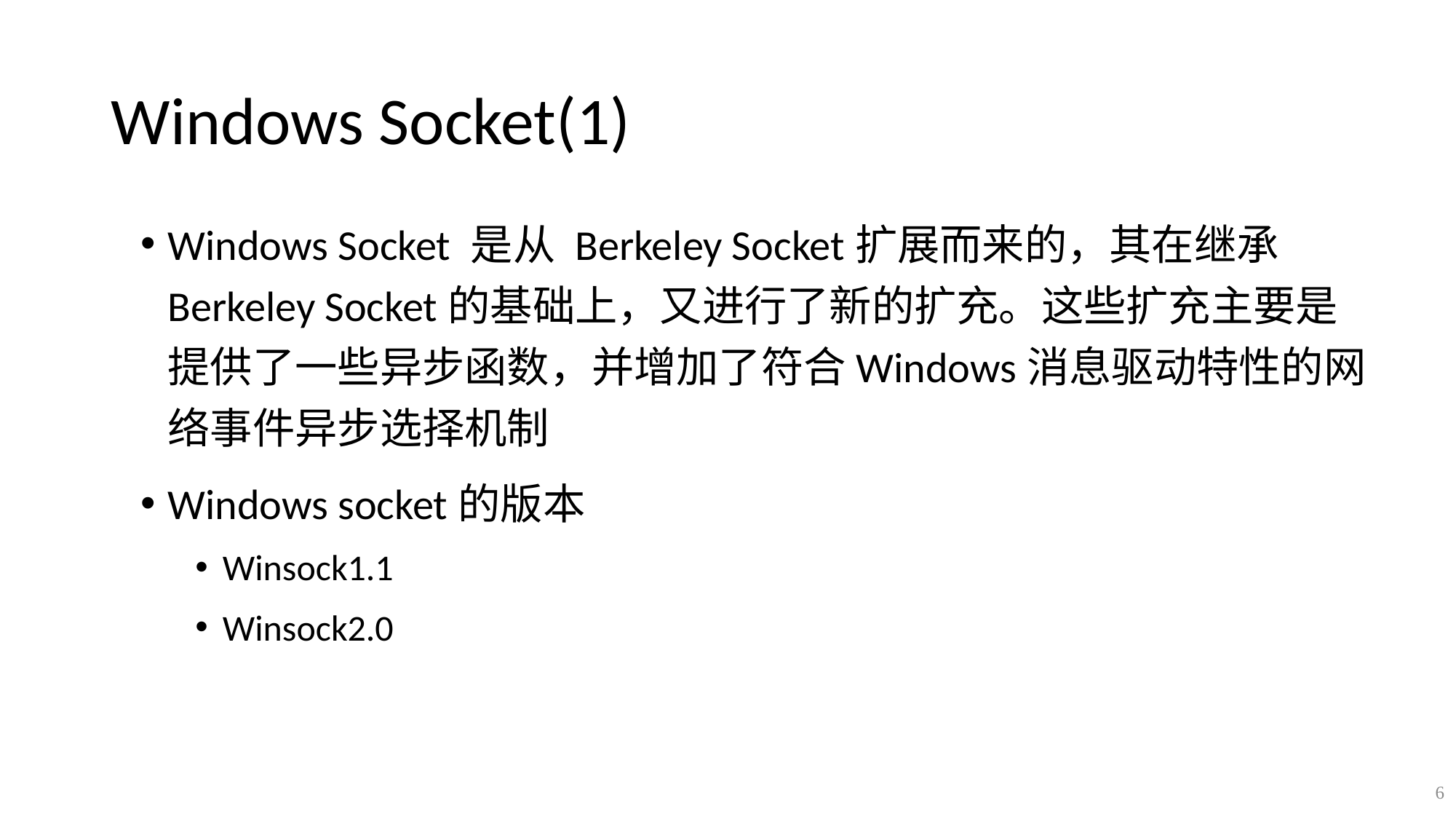

# Windows Socket(1)
Windows Socket 是从 Berkeley Socket扩展而来的，其在继承 Berkeley Socket的基础上，又进行了新的扩充。这些扩充主要是提供了一些异步函数，并增加了符合Windows消息驱动特性的网络事件异步选择机制
Windows socket的版本
Winsock1.1
Winsock2.0
6